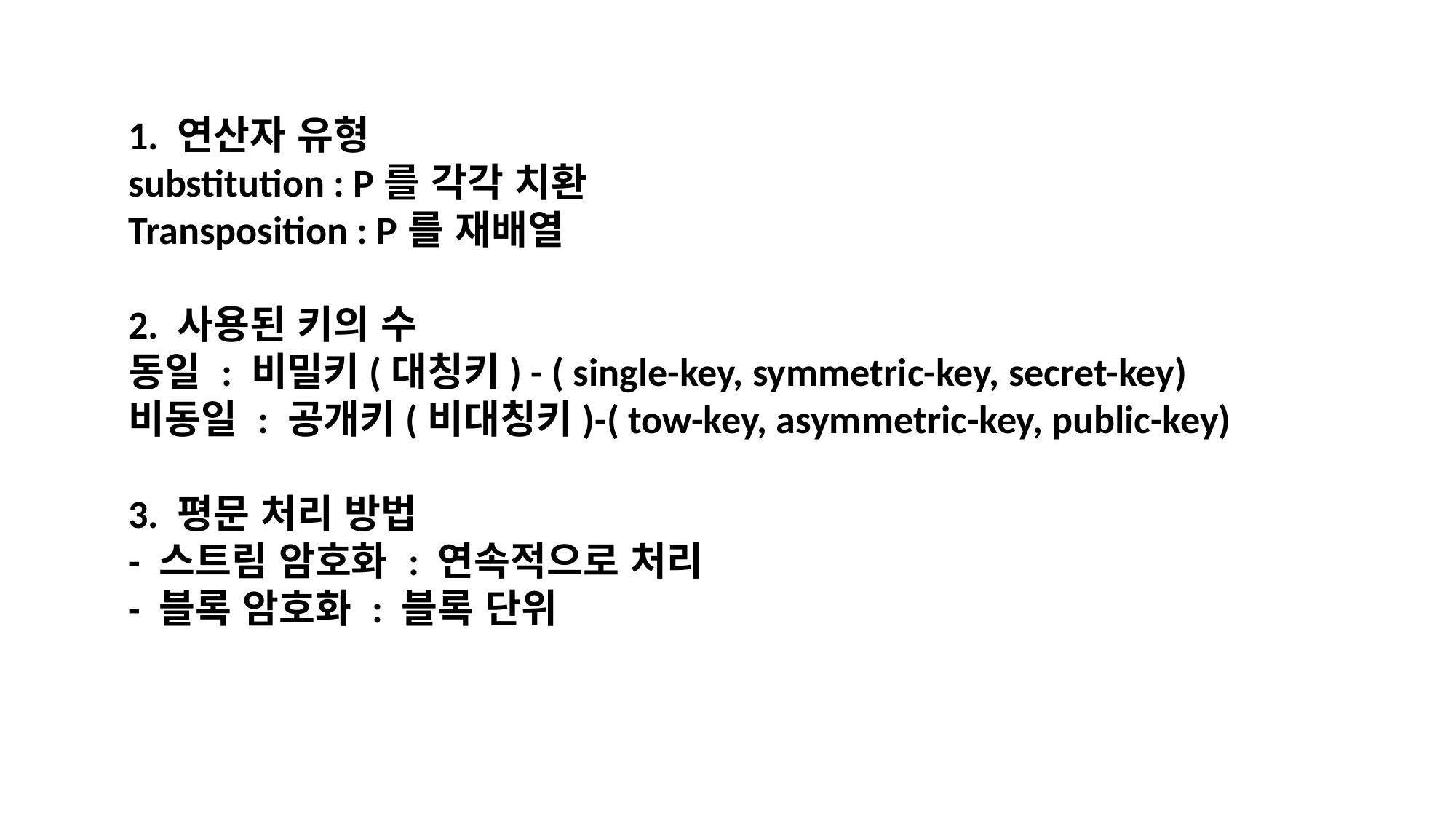

1. 연산자 유형
substitution : P를 각각 치환
Transposition : P를 재배열

2. 사용된 키의 수
동일 : 비밀키(대칭키) - ( single-key, symmetric-key, secret-key)
비동일 : 공개키(비대칭키)-( tow-key, asymmetric-key, public-key)

3. 평문 처리 방법
- 스트림 암호화 : 연속적으로 처리
- 블록 암호화 : 블록 단위